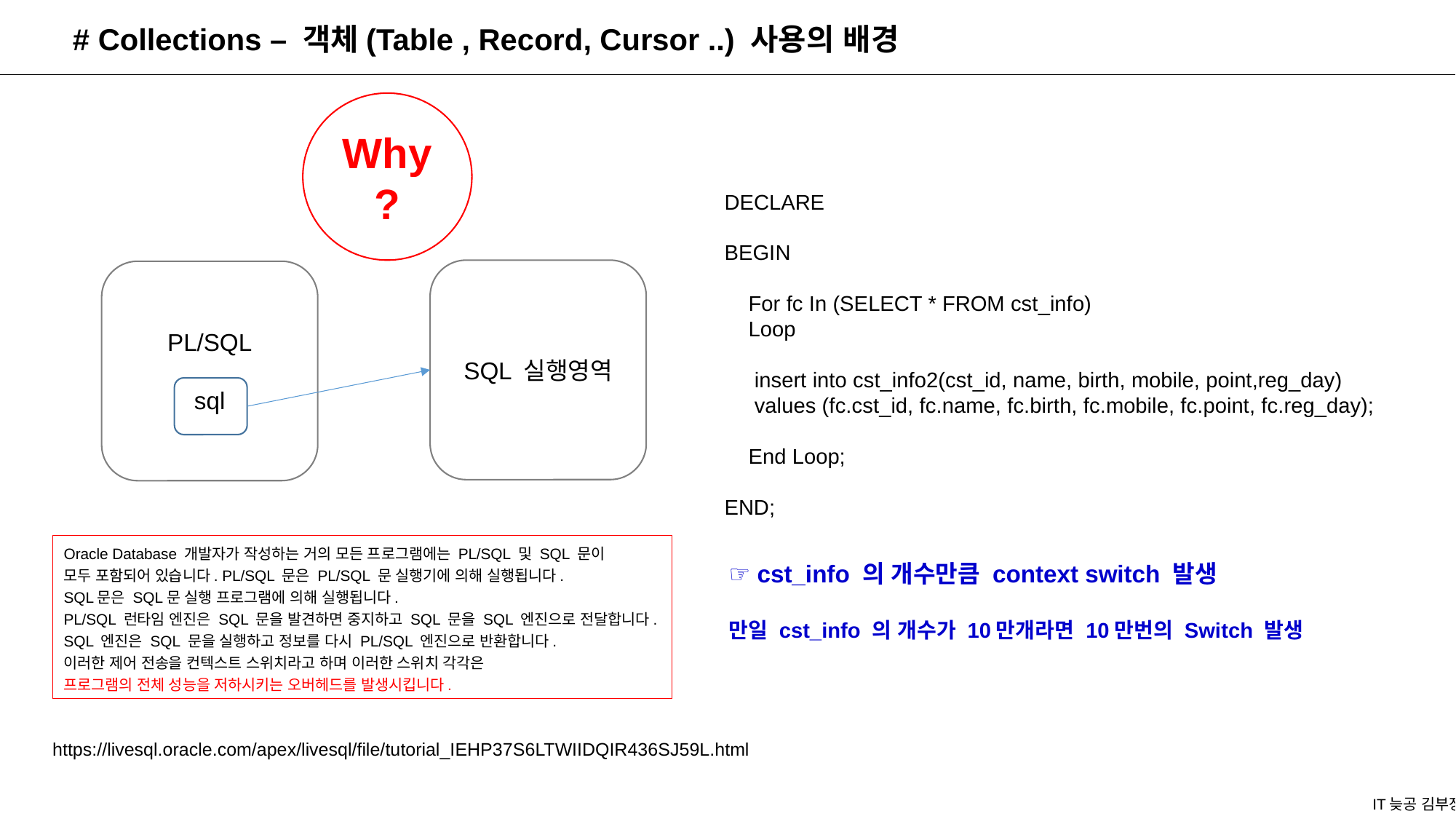

# Collections – 객체(Table , Record, Cursor ..) 사용의 배경
Why ?
DECLARE

BEGIN

    For fc In (SELECT * FROM cst_info)
    Loop

     insert into cst_info2(cst_id, name, birth, mobile, point,reg_day)
     values (fc.cst_id, fc.name, fc.birth, fc.mobile, fc.point, fc.reg_day);

    End Loop;

END;
SQL 실행영역
PL/SQL

sql

Oracle Database 개발자가 작성하는 거의 모든 프로그램에는 PL/SQL 및 SQL 문이
모두 포함되어 있습니다. PL/SQL 문은 PL/SQL 문 실행기에 의해 실행됩니다.
SQL문은 SQL문 실행 프로그램에 의해 실행됩니다.
PL/SQL 런타임 엔진은 SQL 문을 발견하면 중지하고 SQL 문을 SQL 엔진으로 전달합니다.
SQL 엔진은 SQL 문을 실행하고 정보를 다시 PL/SQL 엔진으로 반환합니다.
이러한 제어 전송을 컨텍스트 스위치라고 하며 이러한 스위치 각각은
프로그램의 전체 성능을 저하시키는 오버헤드를 발생시킵니다.
☞ cst_info 의 개수만큼 context switch 발생
만일 cst_info 의 개수가 10만개라면 10만번의 Switch 발생
https://livesql.oracle.com/apex/livesql/file/tutorial_IEHP37S6LTWIIDQIR436SJ59L.html
IT늦공 김부장